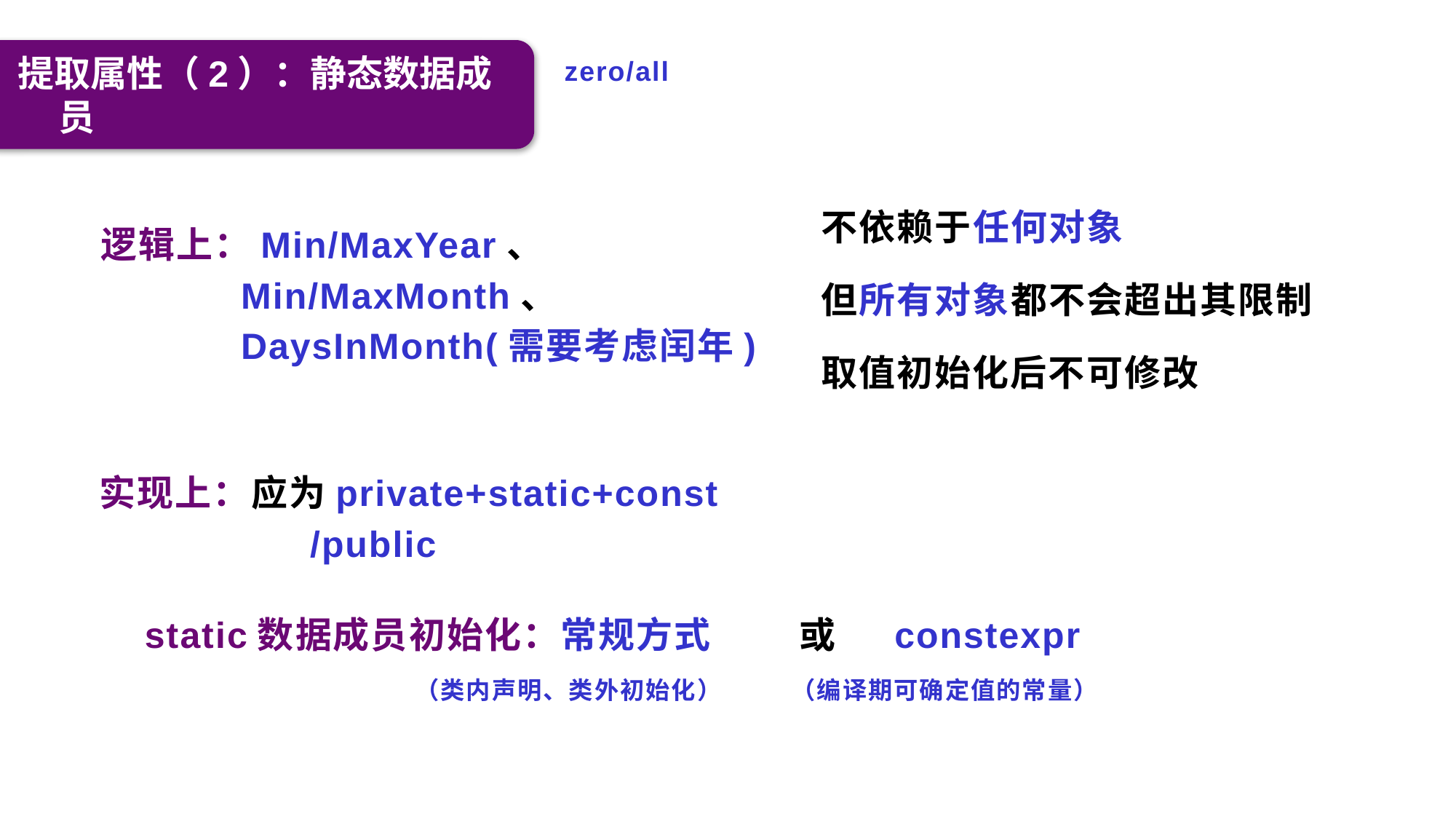

提取属性（2）：静态数据成员
zero/all
不依赖于任何对象
但所有对象都不会超出其限制
取值初始化后不可修改
逻辑上：Min/MaxYear、
            Min/MaxMonth、
            DaysInMonth(需要考虑闰年)
实现上：应为private+static+const
                  /public
static数据成员初始化：常规方式         或     constexpr
                           （类内声明、类外初始化）       （编译期可确定值的常量）
5